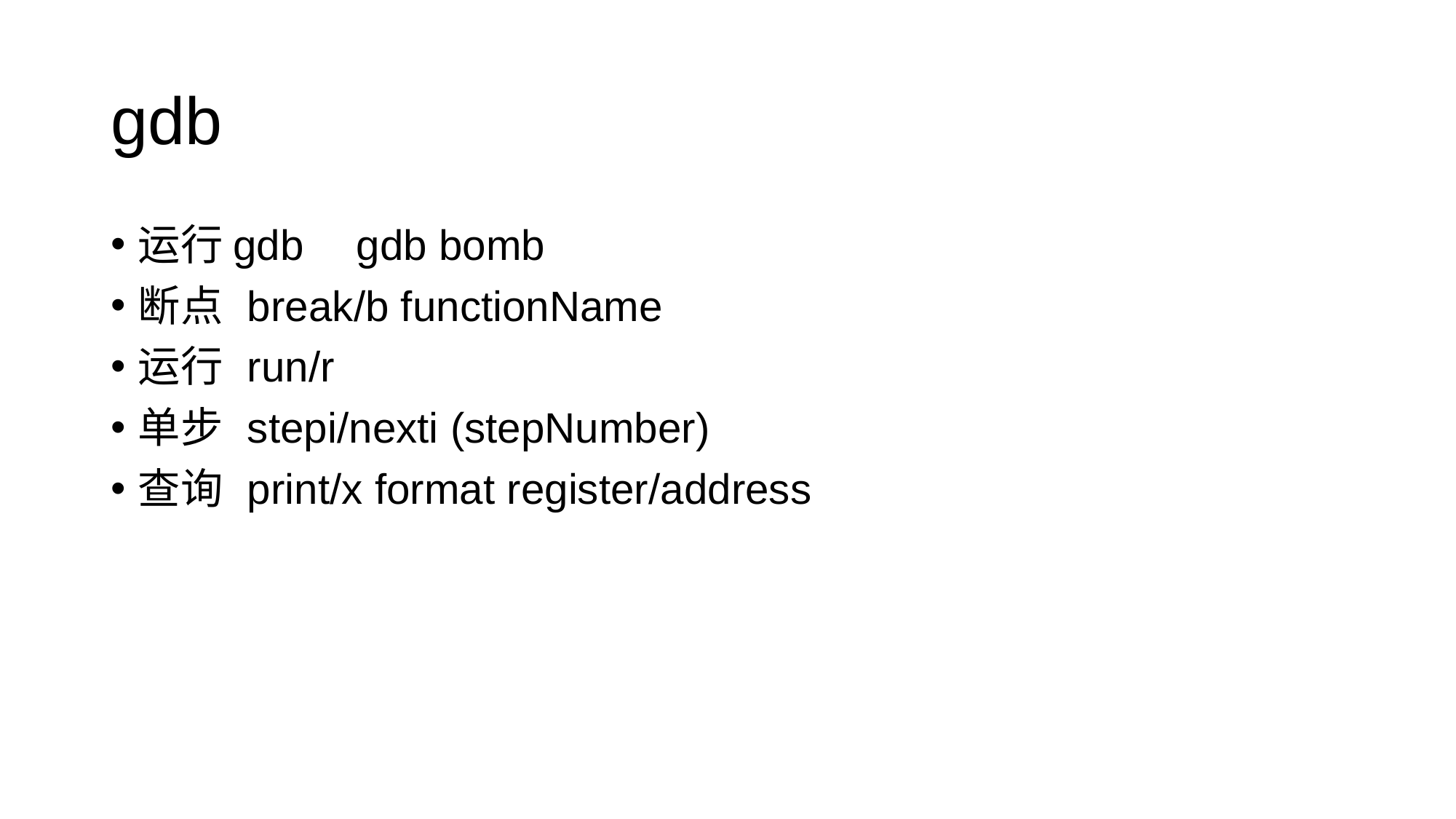

# gdb
运行gdb 	gdb bomb
断点 	break/b functionName
运行 	run/r
单步 	stepi/nexti (stepNumber)
查询 	print/x format register/address